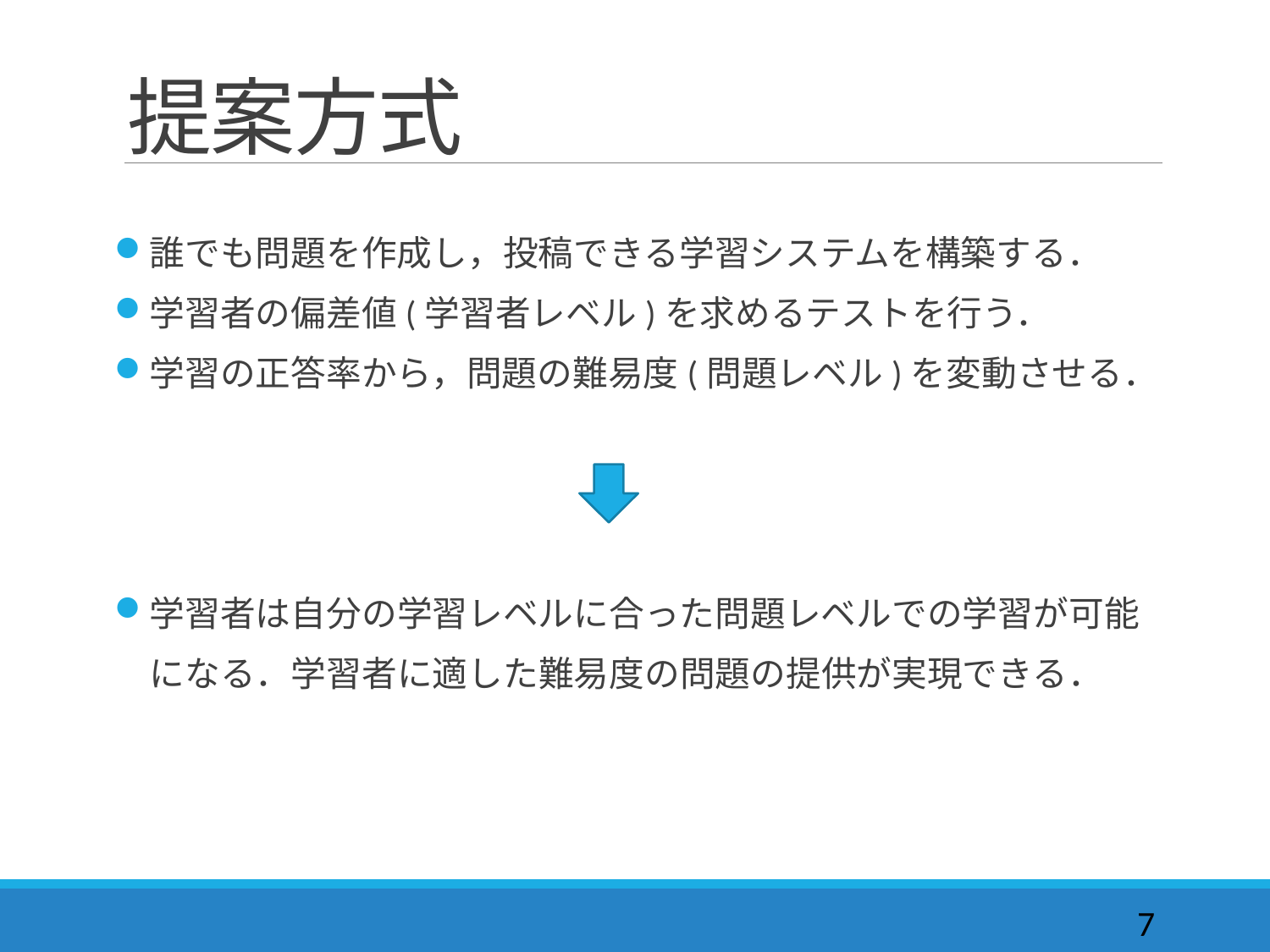

# 提案方式

誰でも問題を作成し，投稿できる学習システムを構築する．
学習者の偏差値(学習者レベル)を求めるテストを行う．
学習の正答率から，問題の難易度(問題レベル)を変動させる．

学習者は自分の学習レベルに合った問題レベルでの学習が可能
　になる．学習者に適した難易度の問題の提供が実現できる．

7